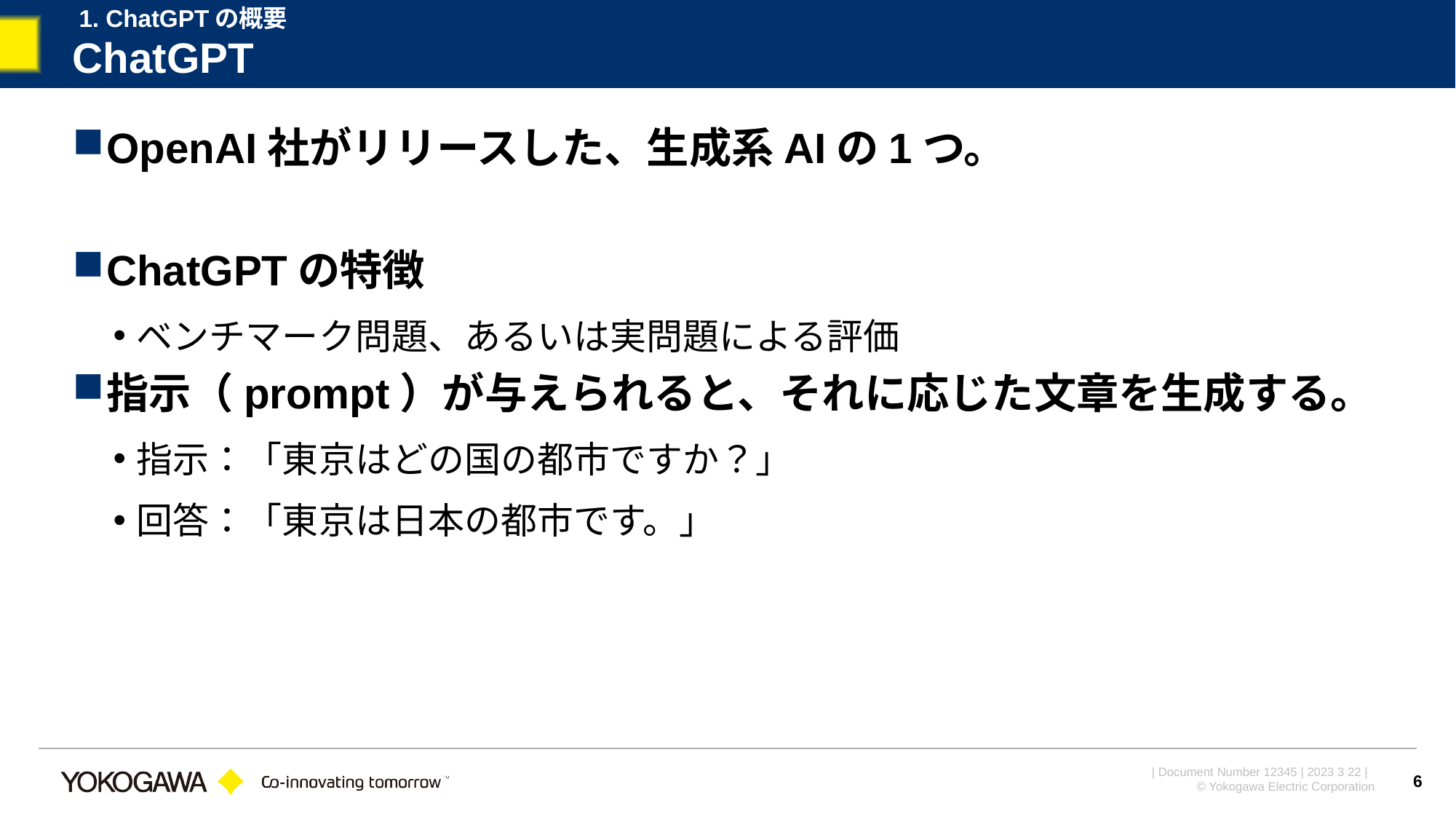

1. ChatGPTの概要
# ChatGPT
OpenAI社がリリースした、生成系AIの1つ。

ChatGPTの特徴
ベンチマーク問題、あるいは実問題による評価
指示（prompt）が与えられると、それに応じた文章を生成する。
指示：「東京はどの国の都市ですか？」
回答：「東京は日本の都市です。」
6